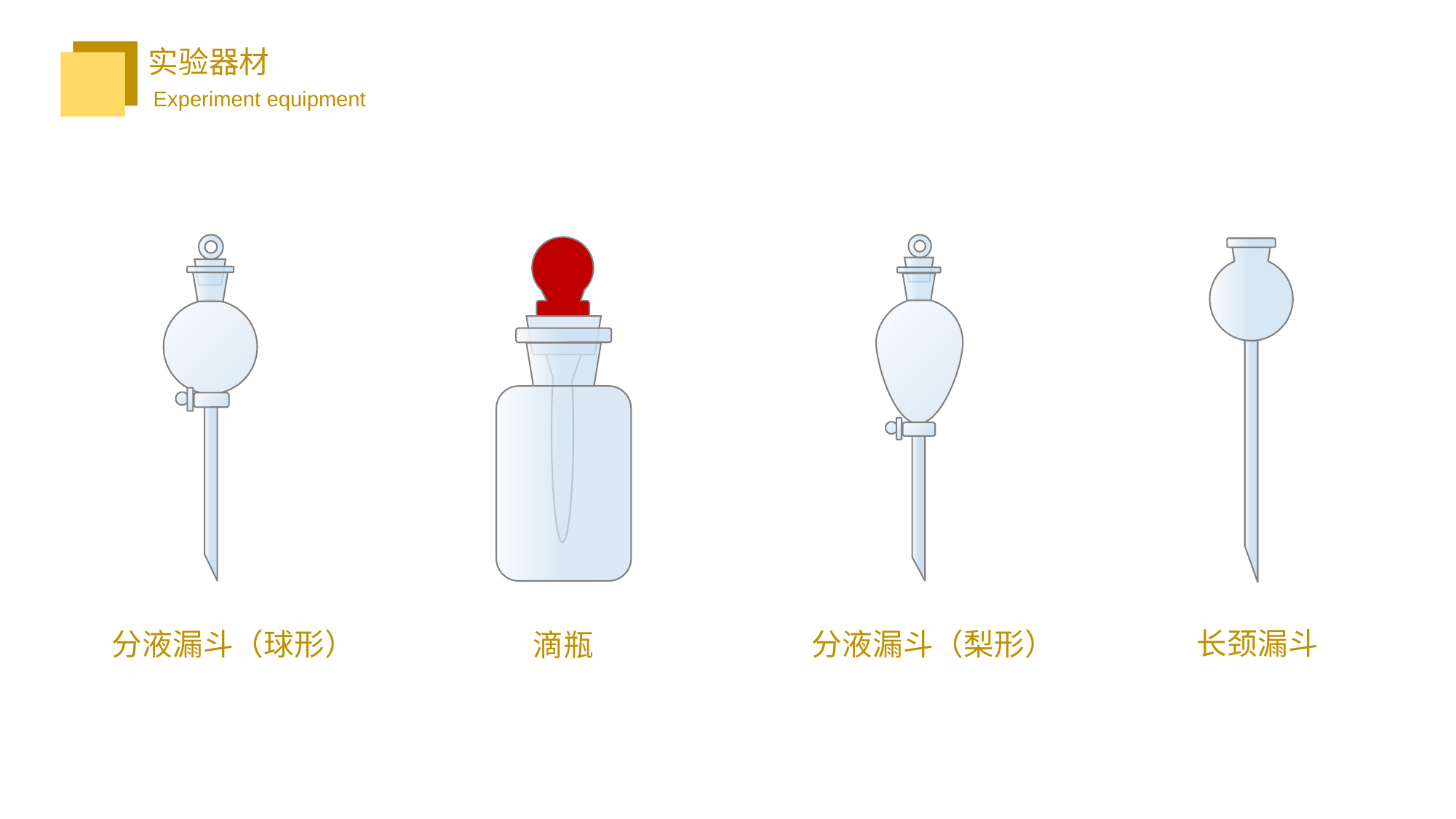

实验器材

 Experiment equipment

长颈漏斗
分液漏斗（球形）
分液漏斗（梨形）
滴瓶